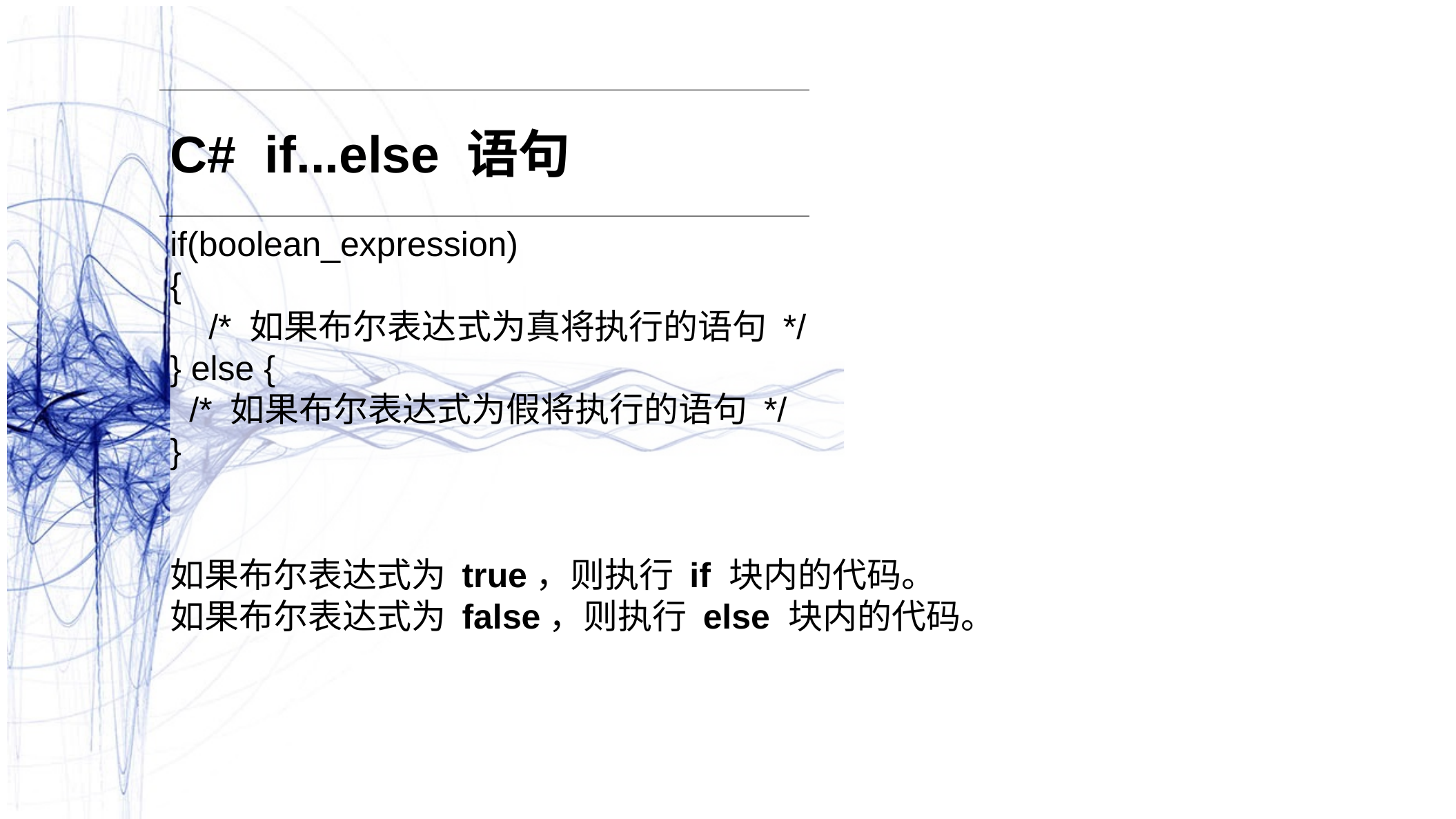

C#  if...else 语句

if(boolean_expression)
{
    /* 如果布尔表达式为真将执行的语句 */
} else {
  /* 如果布尔表达式为假将执行的语句 */
}

如果布尔表达式为 true，则执行 if 块内的代码。
如果布尔表达式为 false，则执行 else 块内的代码。